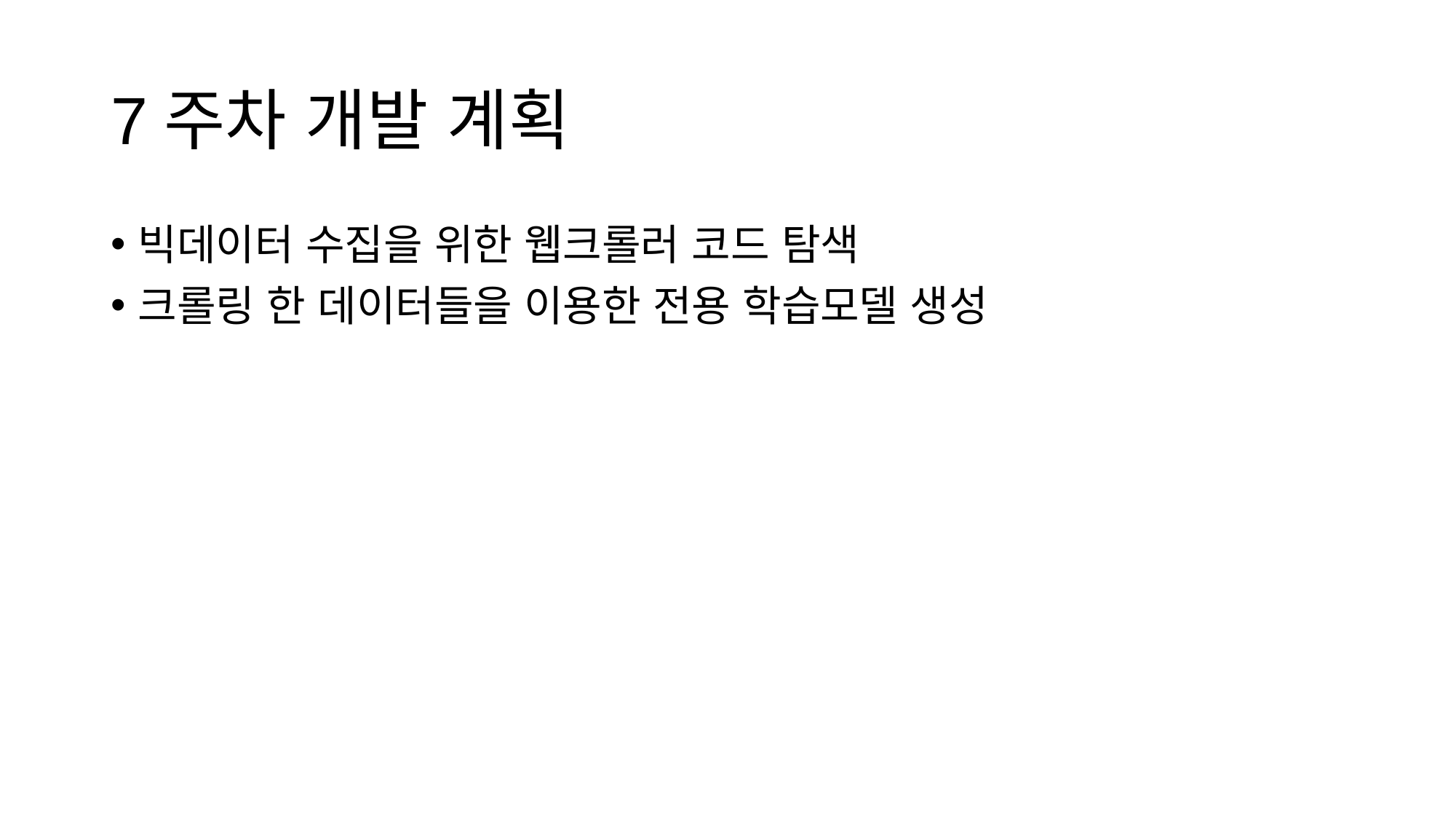

# 7주차 개발 계획
빅데이터 수집을 위한 웹크롤러 코드 탐색
크롤링 한 데이터들을 이용한 전용 학습모델 생성